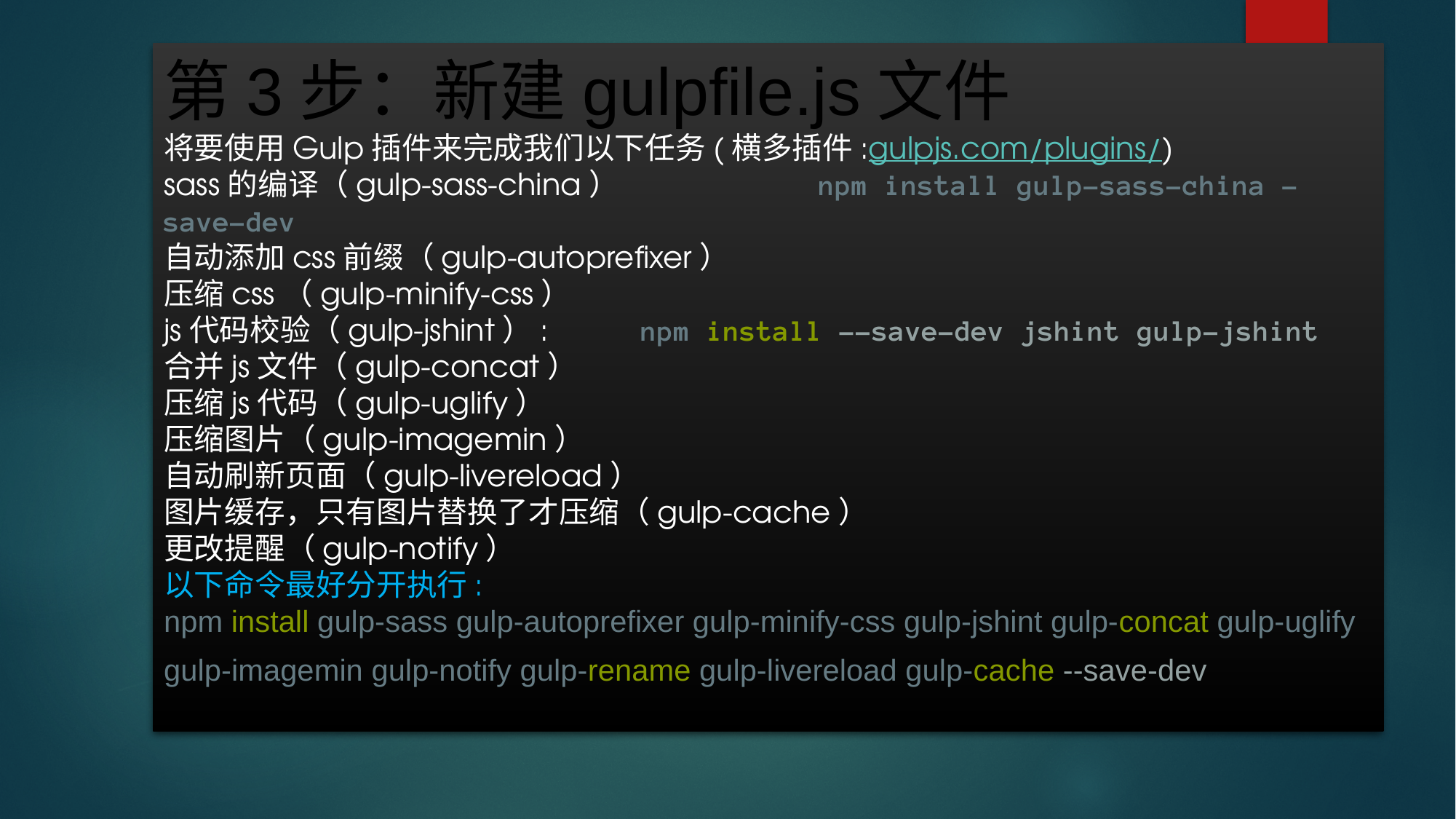

第3步：新建gulpfile.js文件
将要使用Gulp插件来完成我们以下任务(横多插件:gulpjs.com/plugins/)
sass的编译（gulp-sass-china）		npm install gulp-sass-china –save-dev
自动添加css前缀（gulp-autoprefixer）
压缩css（gulp-minify-css）
js代码校验（gulp-jshint）:           npm install --save-dev jshint gulp-jshint
合并js文件（gulp-concat）
压缩js代码（gulp-uglify）
压缩图片（gulp-imagemin）
自动刷新页面（gulp-livereload）
图片缓存，只有图片替换了才压缩（gulp-cache）
更改提醒（gulp-notify）
以下命令最好分开执行:
npm install gulp-sass gulp-autoprefixer gulp-minify-css gulp-jshint gulp-concat gulp-uglify gulp-imagemin gulp-notify gulp-rename gulp-livereload gulp-cache --save-dev